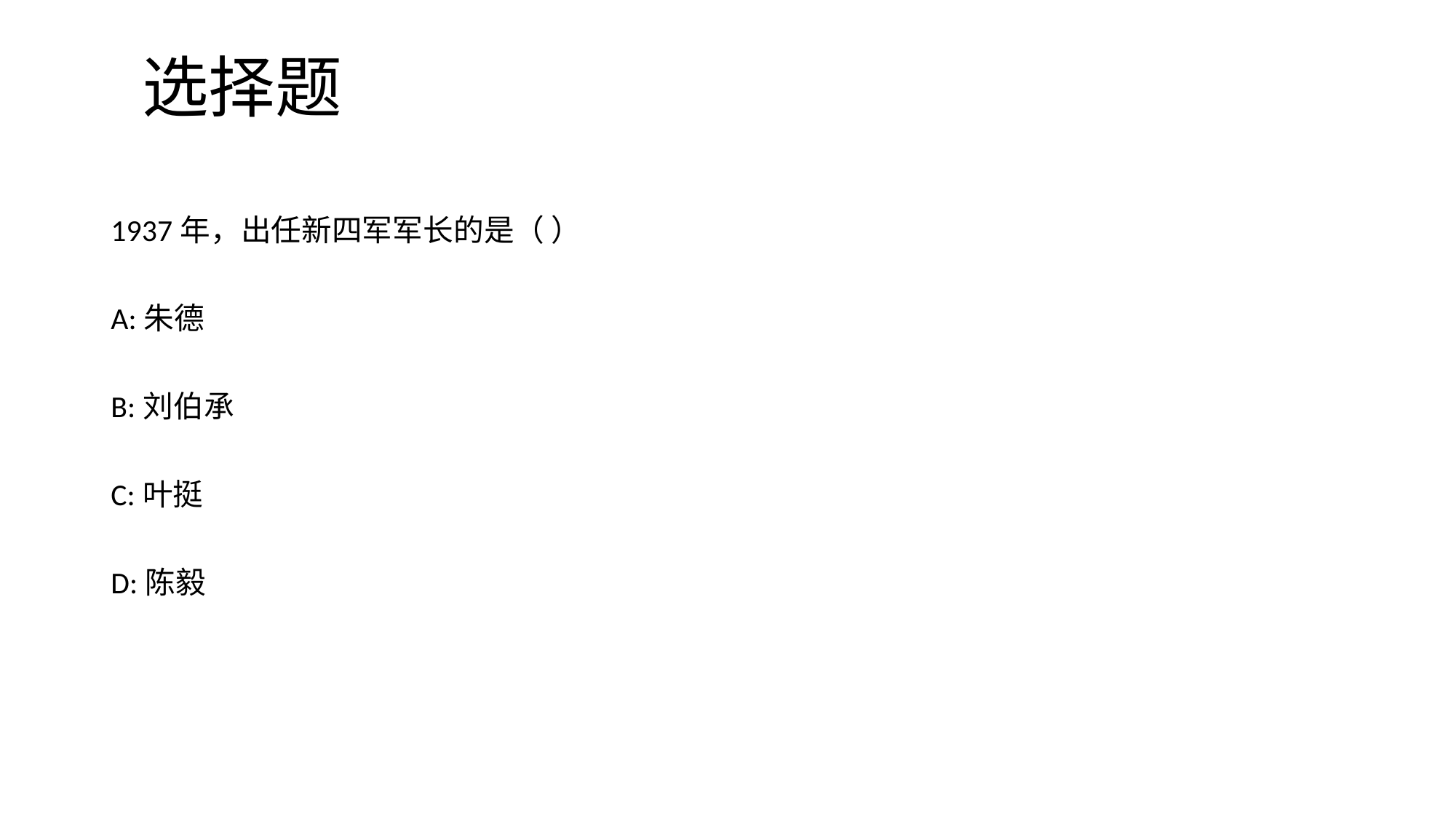

# 选择题
1937年，出任新四军军长的是（ ）
A:朱德
B:刘伯承
C:叶挺
D:陈毅